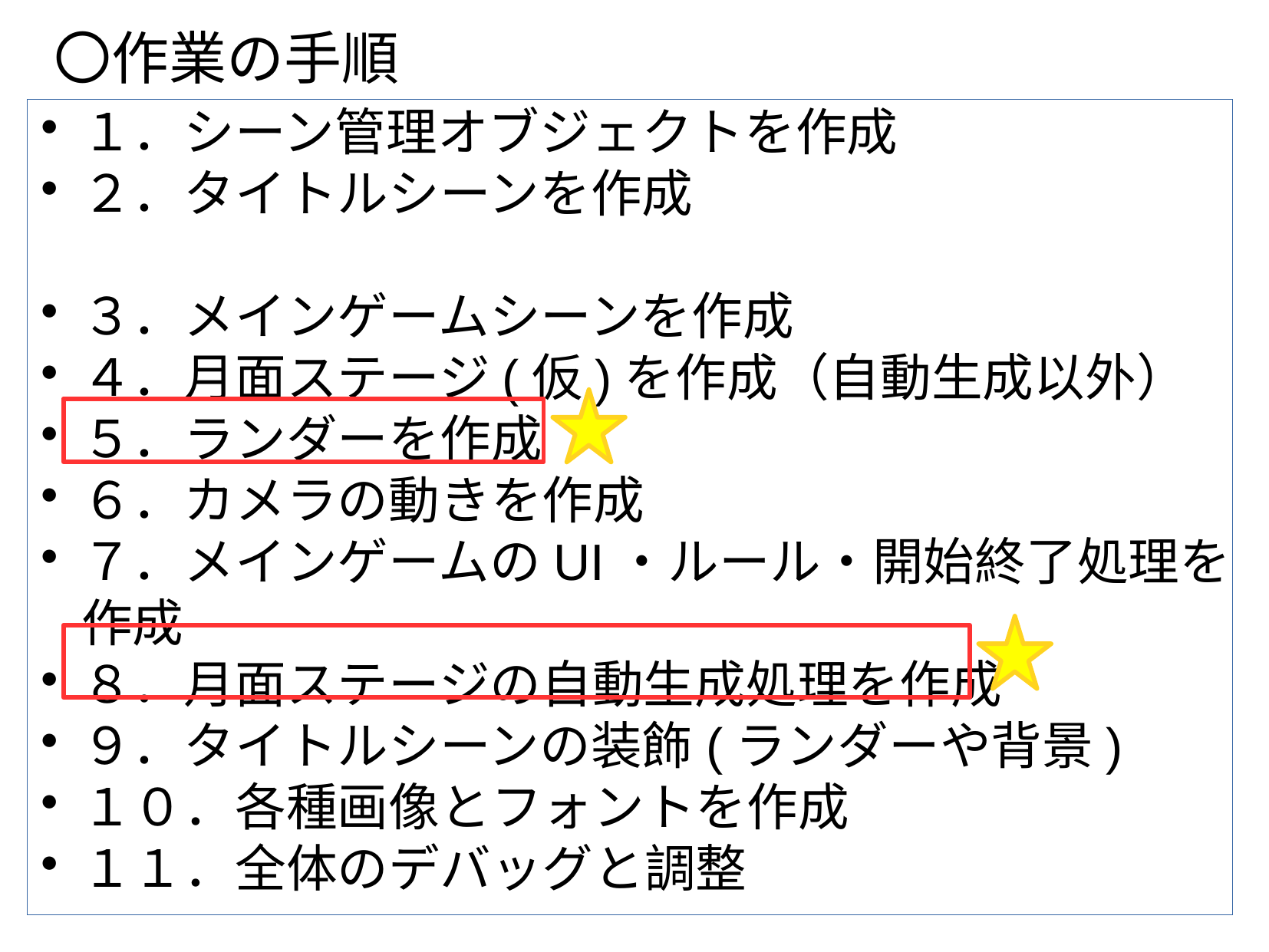

〇作業の手順
１．シーン管理オブジェクトを作成
２．タイトルシーンを作成
３．メインゲームシーンを作成
４．月面ステージ(仮)を作成（自動生成以外）
５．ランダーを作成
６．カメラの動きを作成
７．メインゲームのUI・ルール・開始終了処理を作成
８．月面ステージの自動生成処理を作成
９．タイトルシーンの装飾(ランダーや背景)
１０．各種画像とフォントを作成
１１．全体のデバッグと調整